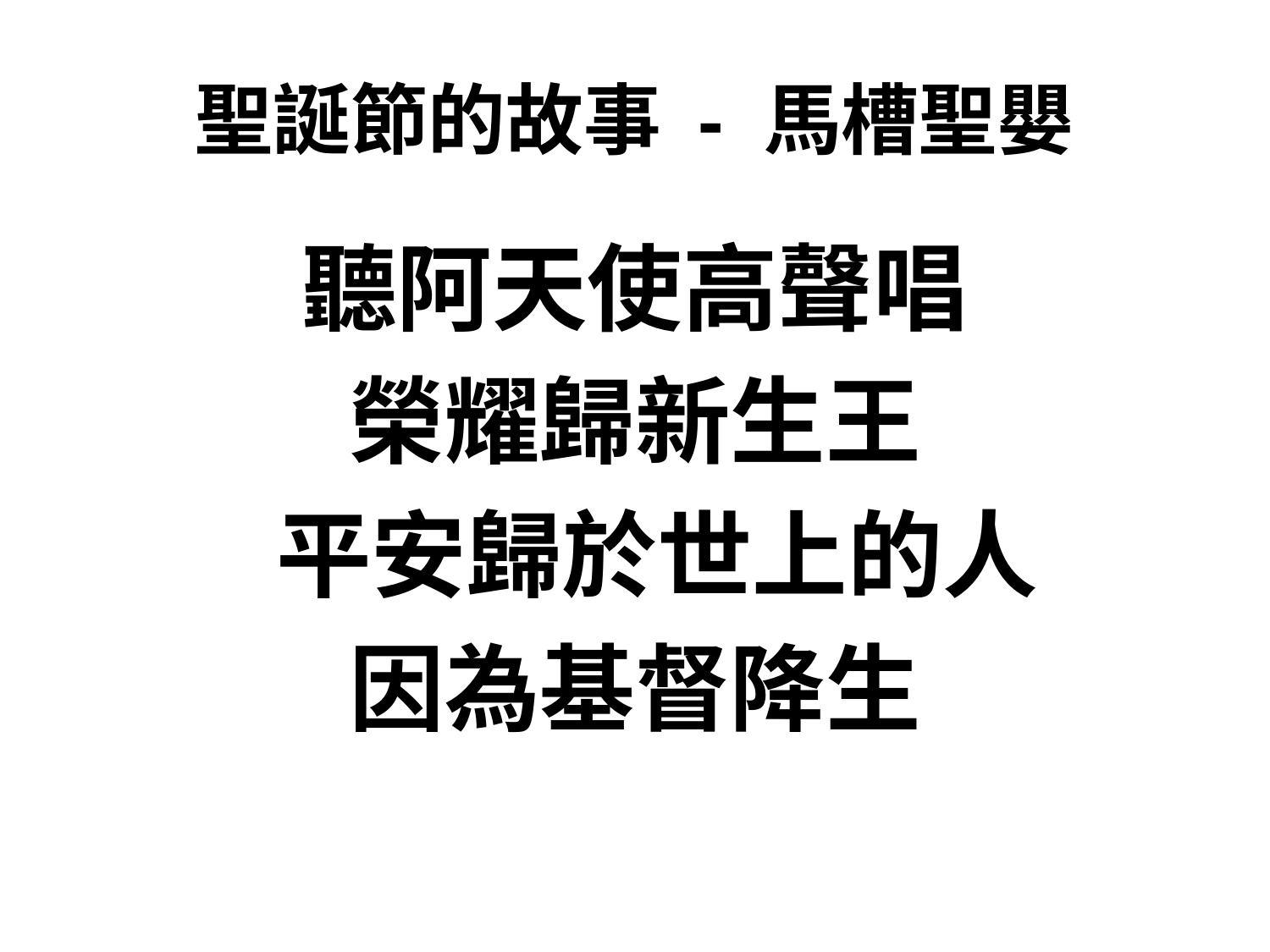

# 聖誕節的故事 - 馬槽聖嬰
聽阿天使高聲唱
榮耀歸新生王
 平安歸於世上的人
因為基督降生